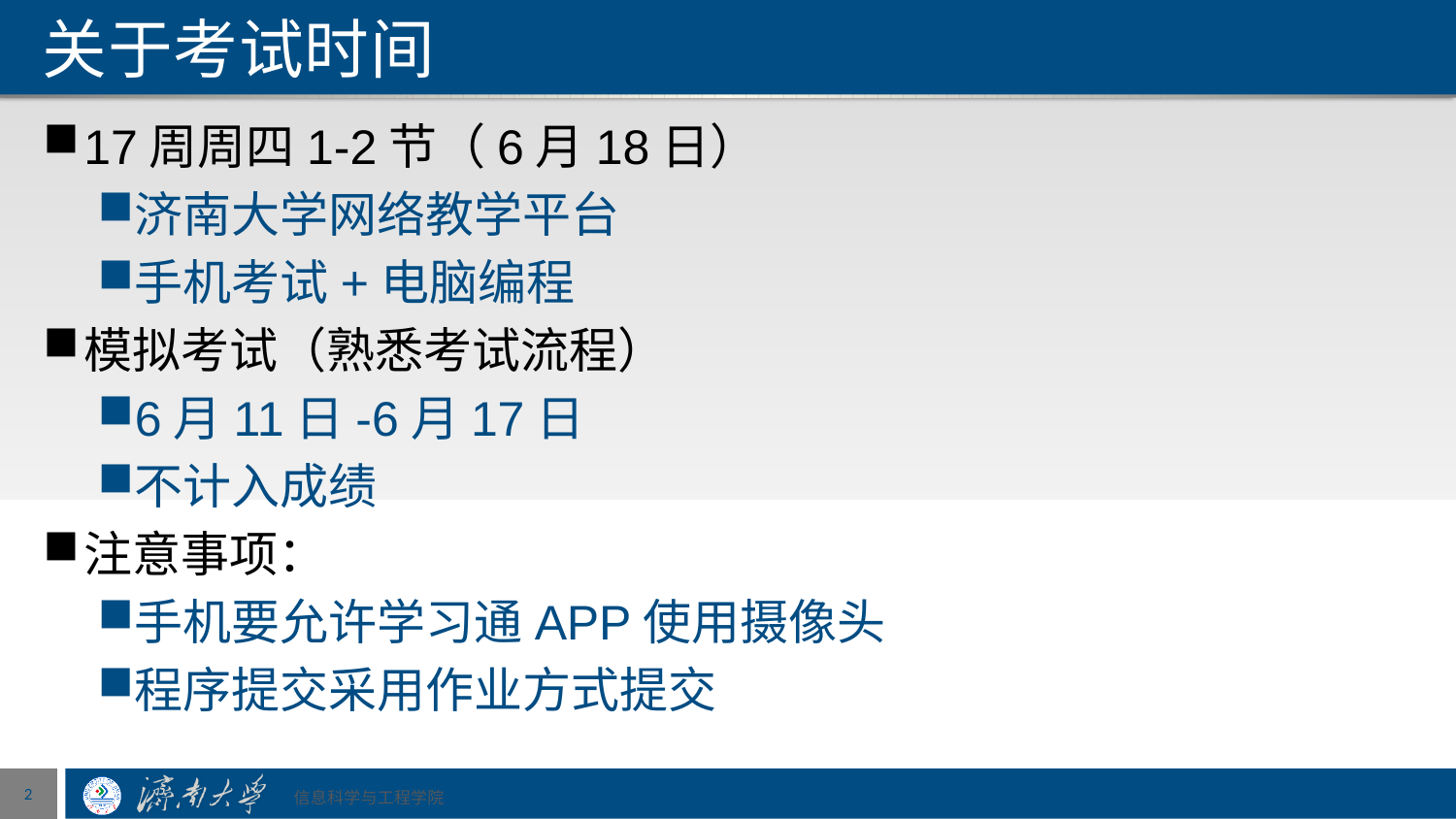

# 关于考试时间
17周周四1-2节（6月18日）
济南大学网络教学平台
手机考试+电脑编程
模拟考试（熟悉考试流程）
6月11日-6月17日
不计入成绩
注意事项：
手机要允许学习通APP使用摄像头
程序提交采用作业方式提交